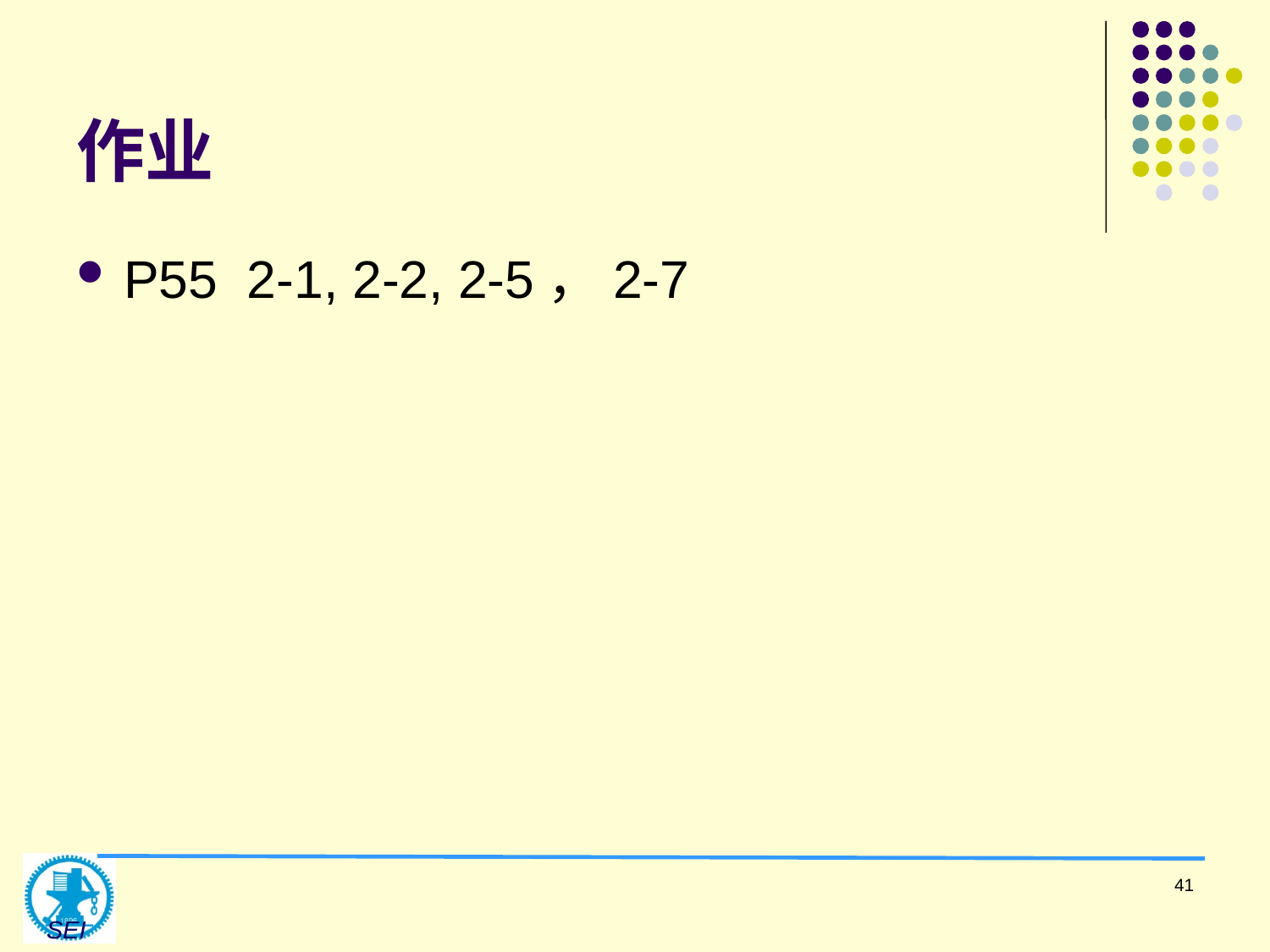

# 作业
P55  2-1, 2-2, 2-5，2-7

41